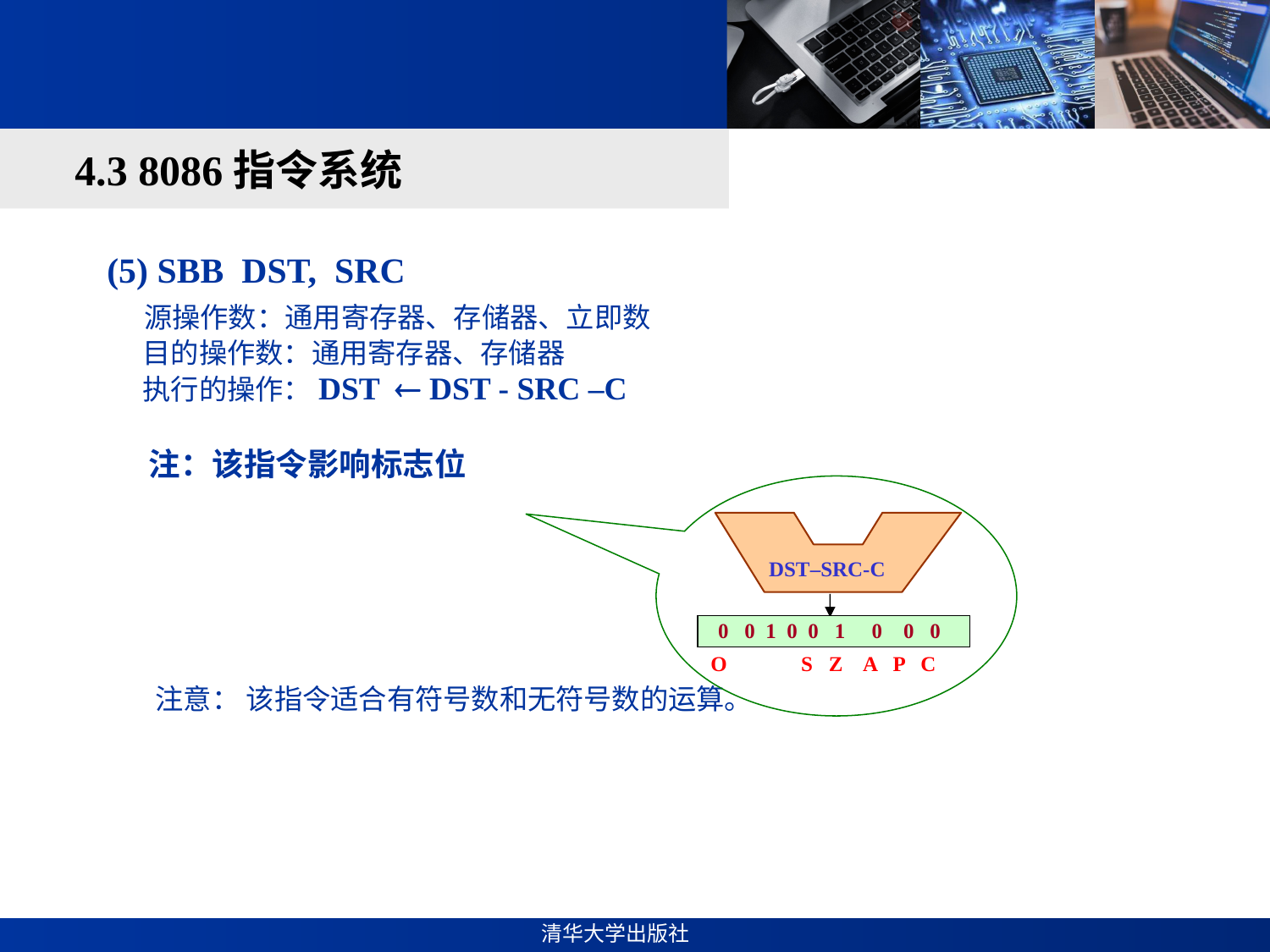

#
4.3 8086指令系统

 (5) SBB  DST,  SRC
      源操作数：通用寄存器、存储器、立即数
      目的操作数：通用寄存器、存储器
      执行的操作：DST  ← DST - SRC –C

      注：该指令影响标志位

        注意： 该指令适合有符号数和无符号数的运算。

DST–SRC-C

0   0  1  0  0   1     0    0   0

     O              S   Z    A   P   C